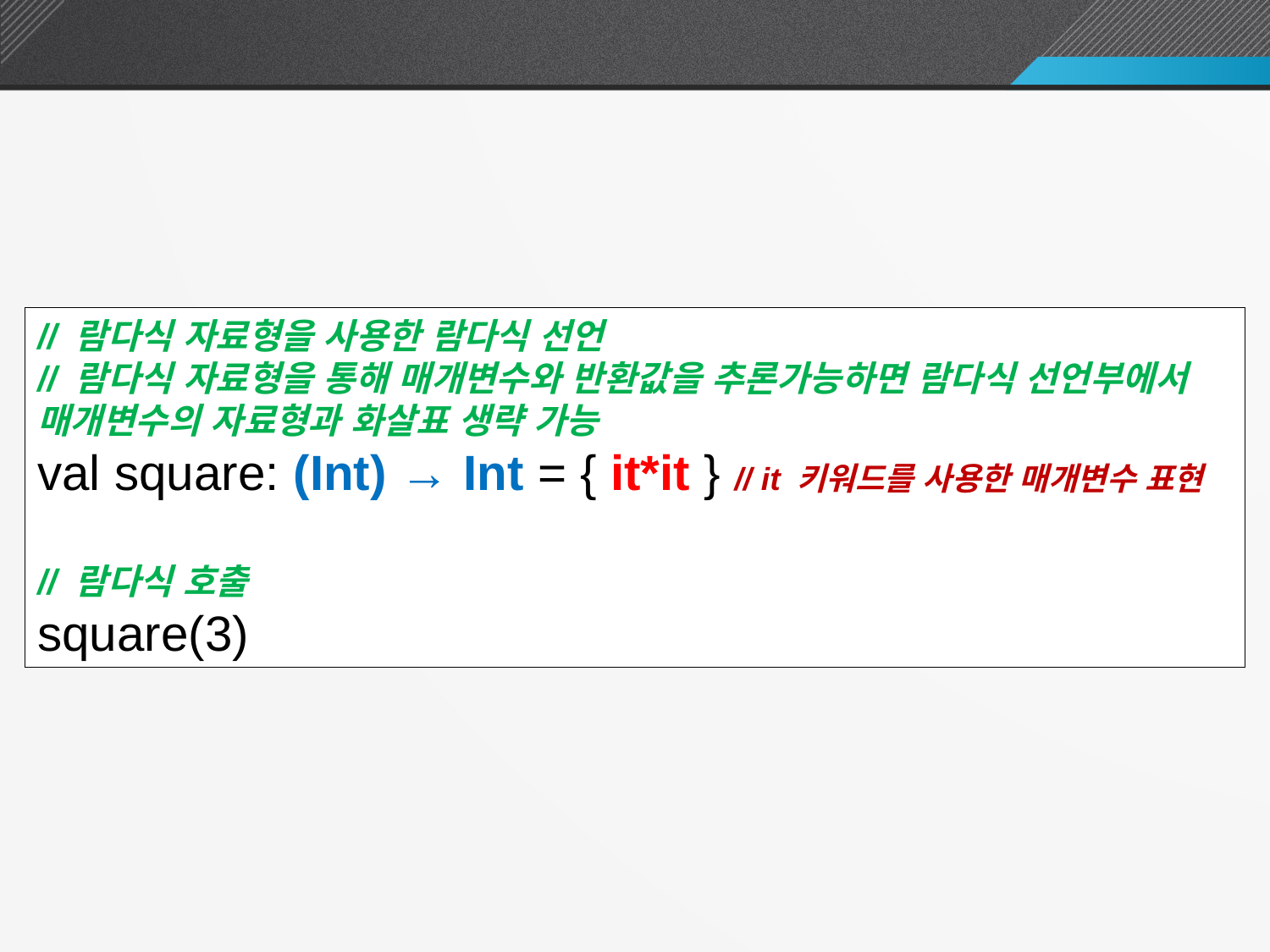

람다식 자료형(함수 자료형)
// 람다식 자료형을 사용한 람다식 선언
// 람다식 자료형을 통해 매개변수와 반환값을 추론가능하면 람다식 선언부에서 매개변수의 자료형과 화살표 생략 가능
val square: (Int) → Int = { it*it } // it 키워드를 사용한 매개변수 표현

// 람다식 호출
square(3)